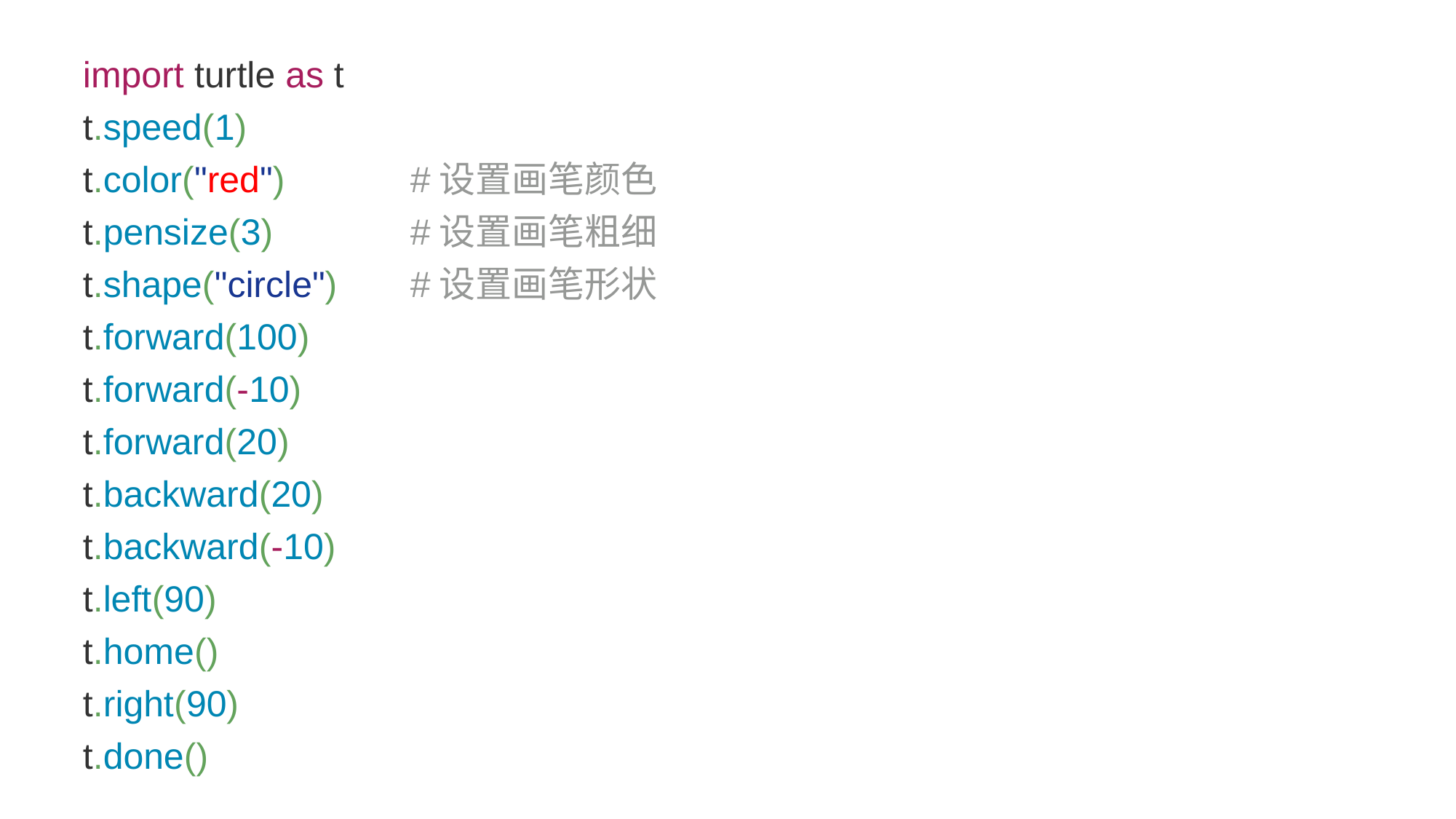

import turtle as t
t.speed(1)
t.color("red")      	#设置画笔颜色
t.pensize(3)        	#设置画笔粗细
t.shape("circle")   	#设置画笔形状
t.forward(100)
t.forward(-10)
t.forward(20)
t.backward(20)
t.backward(-10)
t.left(90)
t.home()
t.right(90)
t.done()